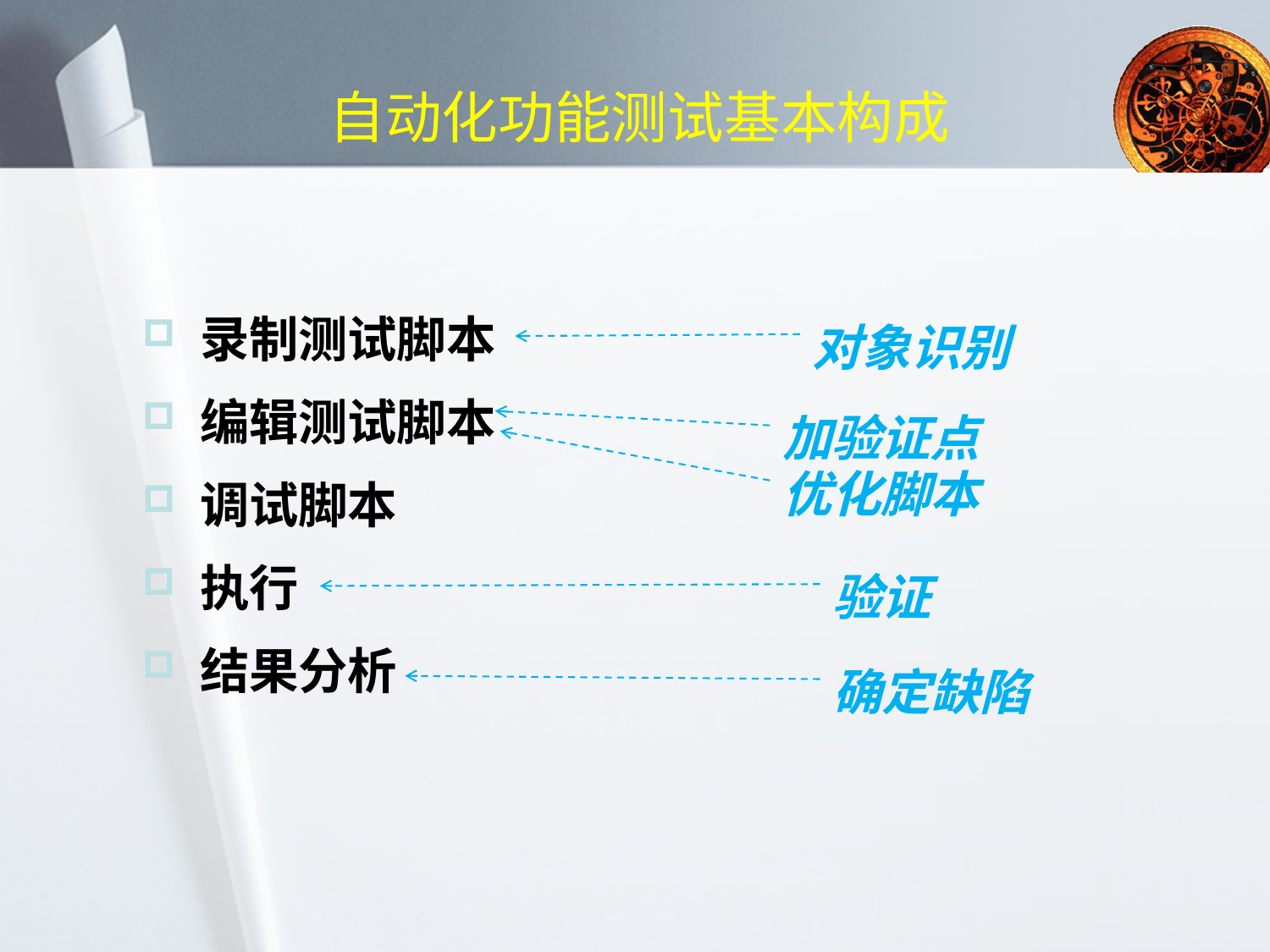

# 自动化功能测试基本构成
 录制测试脚本
 编辑测试脚本
 调试脚本
 执行
 结果分析
对象识别
加验证点
优化脚本
验证
确定缺陷